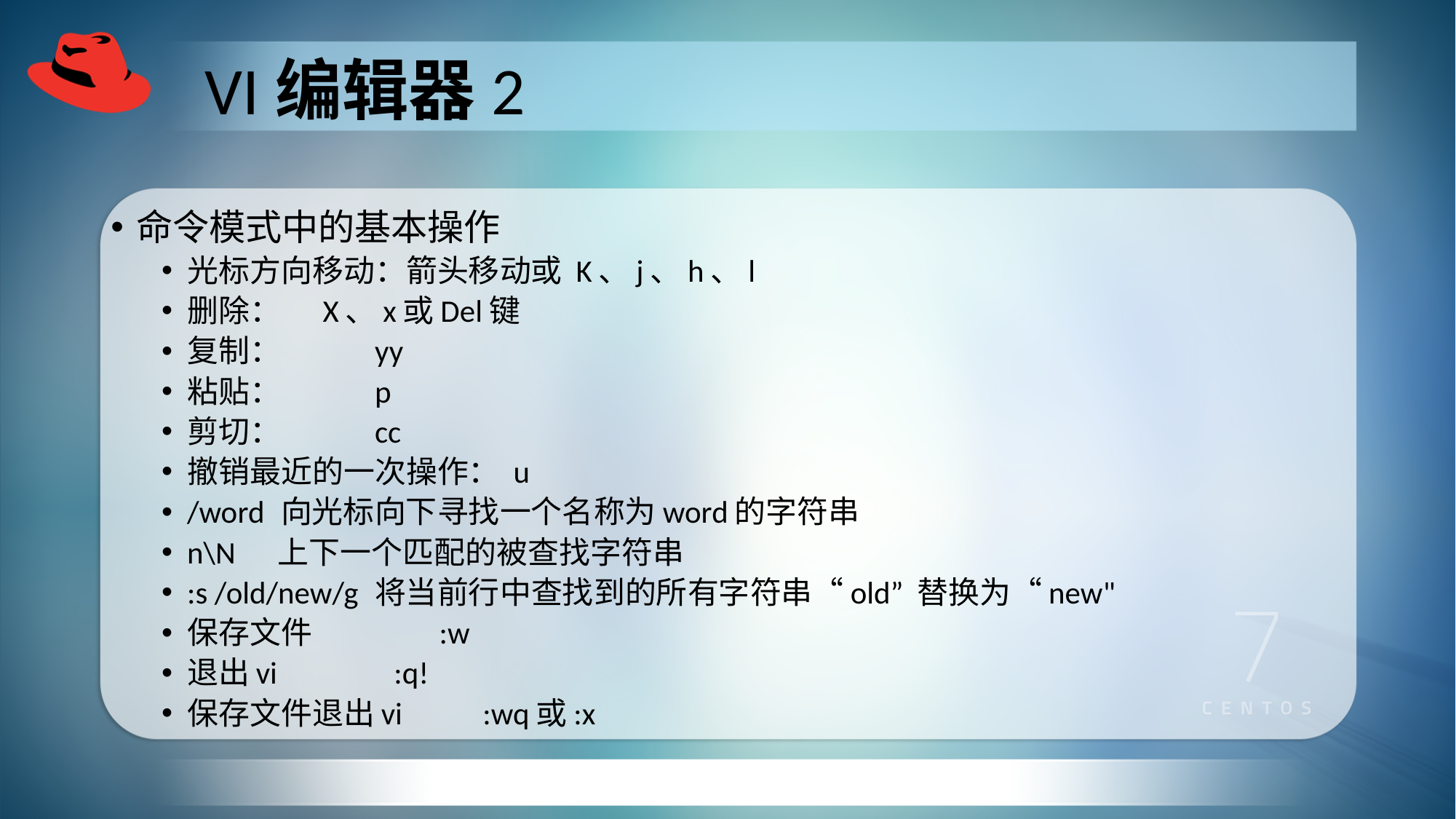

# VI编辑器2
命令模式中的基本操作
光标方向移动：箭头移动或 K、j、h、l
删除：     X、x或Del键
复制： 	yy
粘贴： 	p
剪切： 	cc
撤销最近的一次操作： u
/word	向光标向下寻找一个名称为word的字符串
n\N     上下一个匹配的被查找字符串
:s /old/new/g	将当前行中查找到的所有字符串“old” 替换为“new"
保存文件                 :w
退出vi	                :q!
保存文件退出vi	  :wq或:x